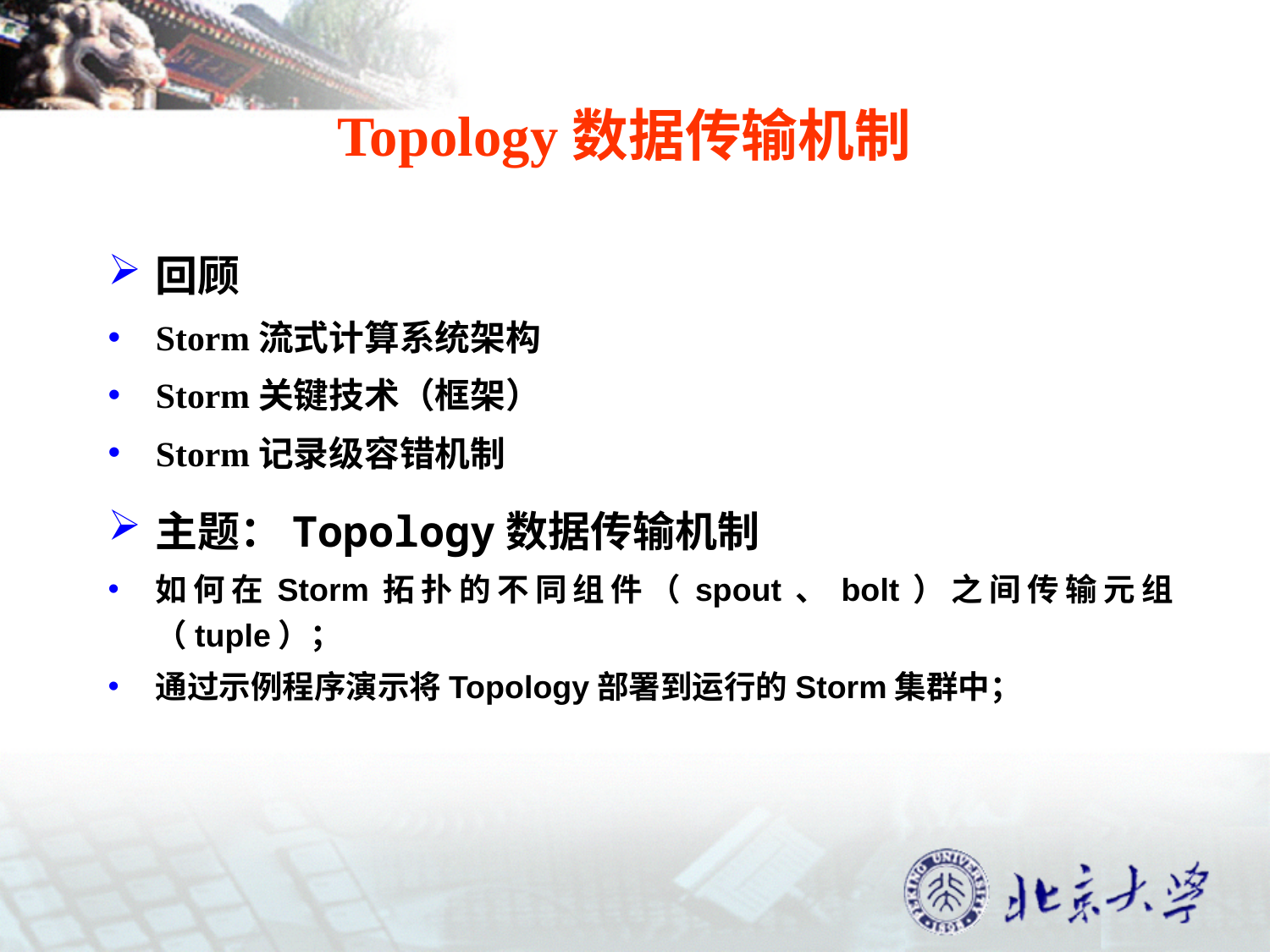

# Topology数据传输机制
回顾
Storm流式计算系统架构
Storm关键技术（框架）
Storm记录级容错机制
主题：Topology数据传输机制
如何在Storm拓扑的不同组件（spout、bolt）之间传输元组（tuple）；
通过示例程序演示将Topology部署到运行的Storm集群中；